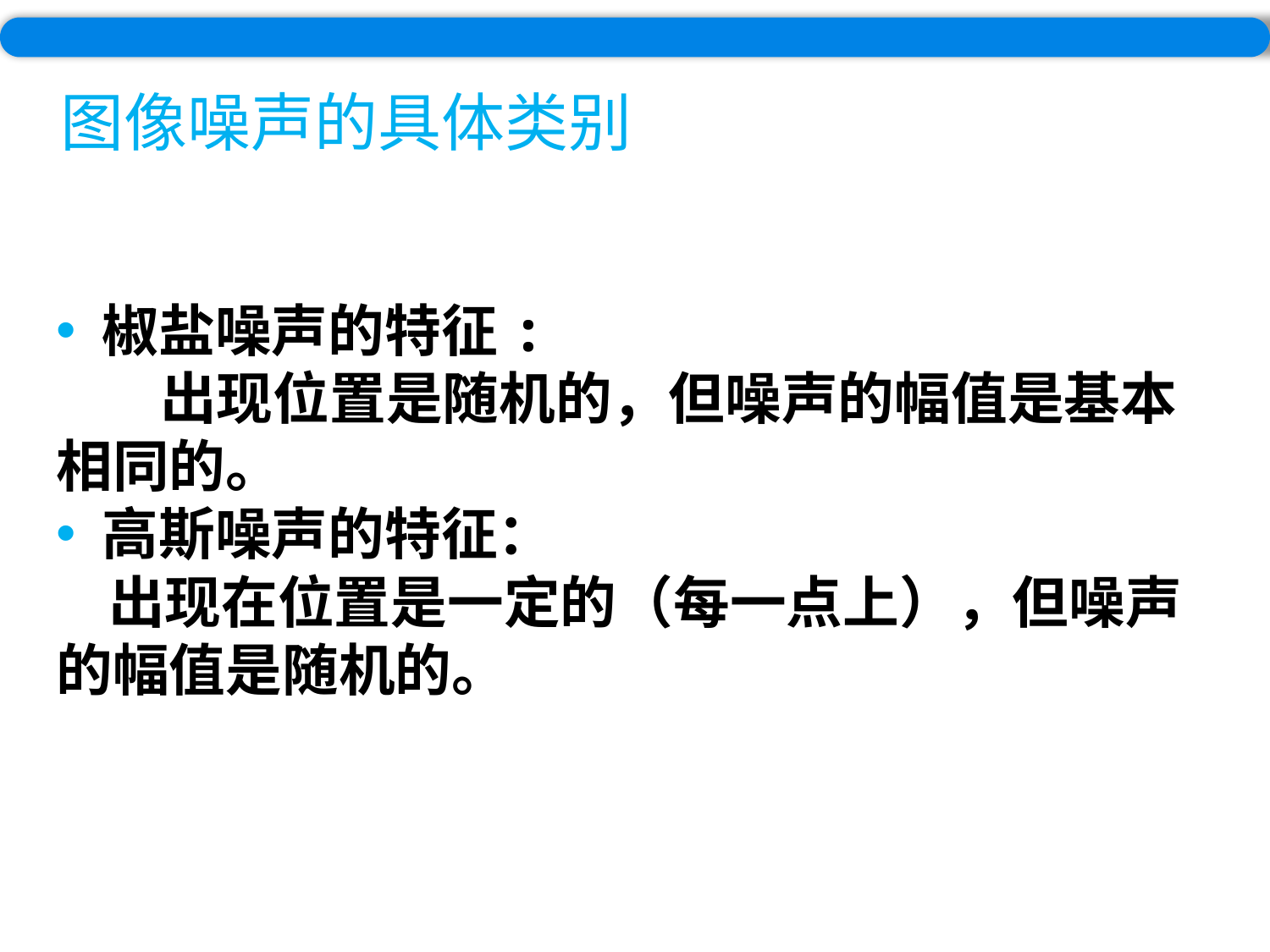

图像噪声的具体类别

 椒盐噪声的特征:
       出现位置是随机的，但噪声的幅值是基本相同的。
 高斯噪声的特征：
   出现在位置是一定的（每一点上），但噪声的幅值是随机的。